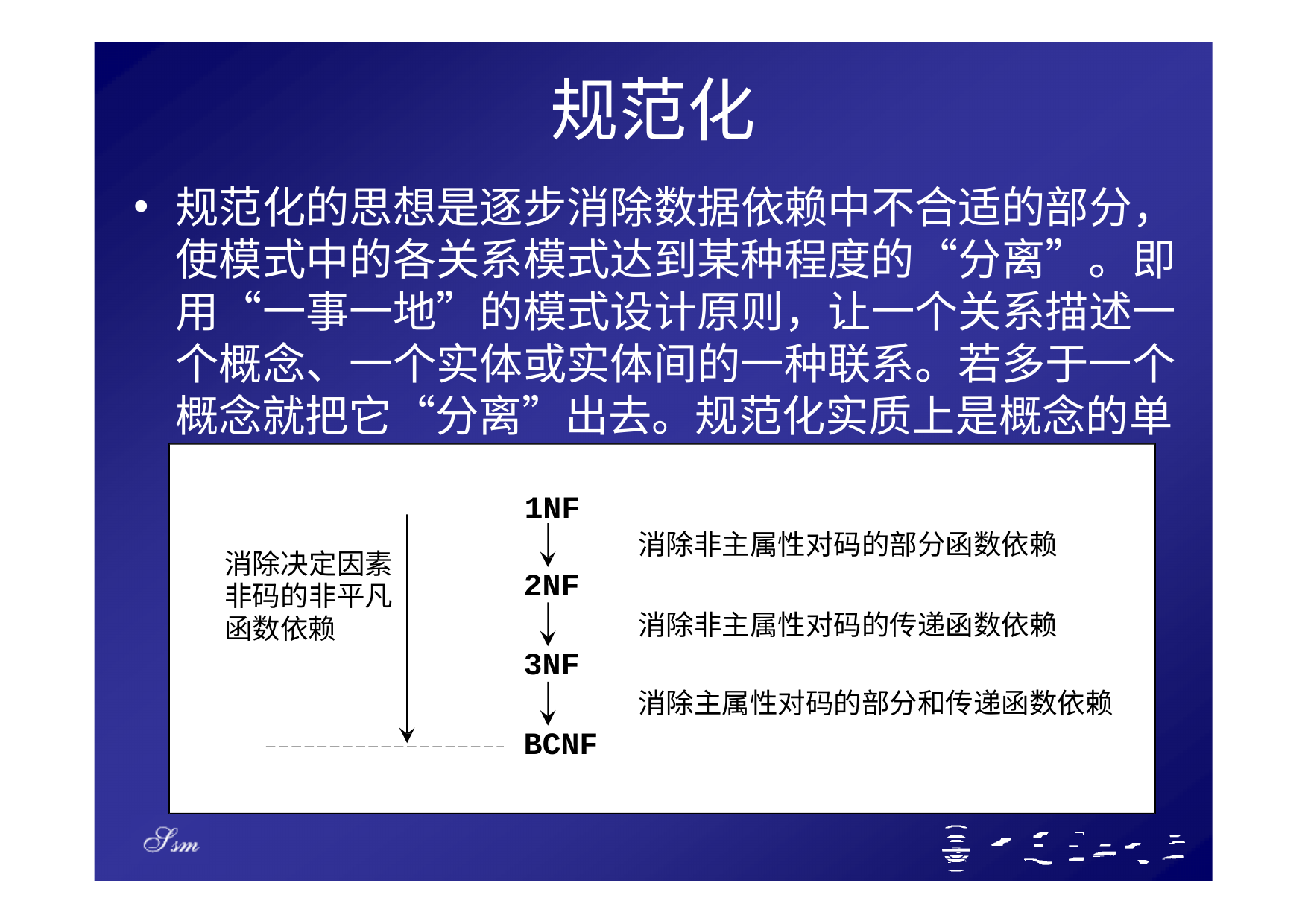

# 规范化
规范化的思想是逐步消除数据依赖中不合适的部分， 使模式中的各关系模式达到某种程度的“分离”。即 用“一事一地”的模式设计原则，让一个关系描述一 个概念、一个实体或实体间的一种联系。若多于一个 概念就把它“分离”出去。规范化实质上是概念的单

1NF

一化。

消除非主属性对码的部分函数依赖
消除决定因素 非码的非平凡 函数依赖
2NF

消除非主属性对码的传递函数依赖
3NF
消除主属性对码的部分和传递函数依赖
BCNF

Ssm